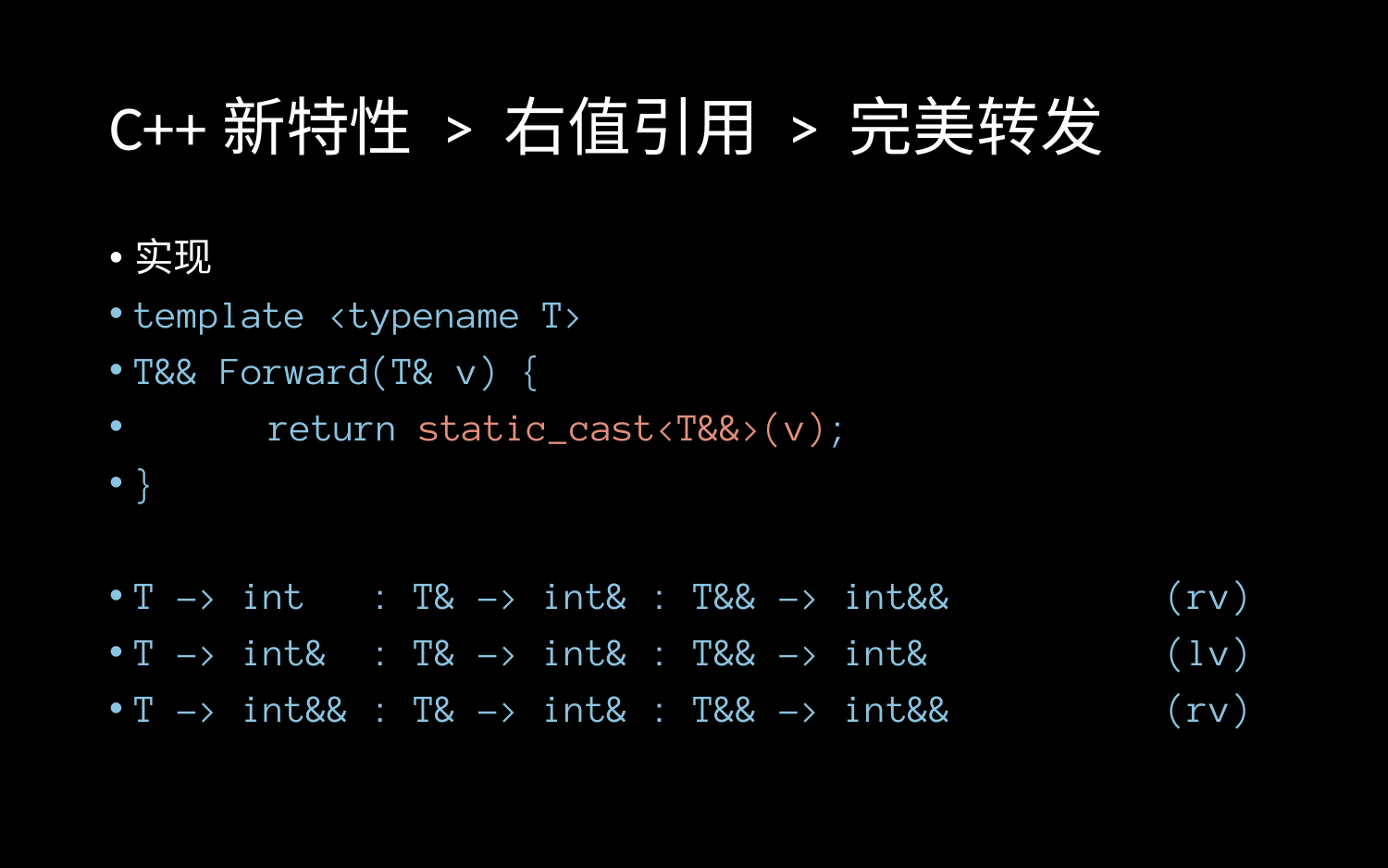

# C++新特性 > 右值引用 > 完美转发
实现
template <typename T>
T&& Forward(T& v) {
	return static_cast<T&&>(v);
}

T -> int   : T& -> int& : T&& -> int&&          (rv)
T -> int&  : T& -> int& : T&& -> int&           (lv)
T -> int&& : T& -> int& : T&& -> int&&          (rv)